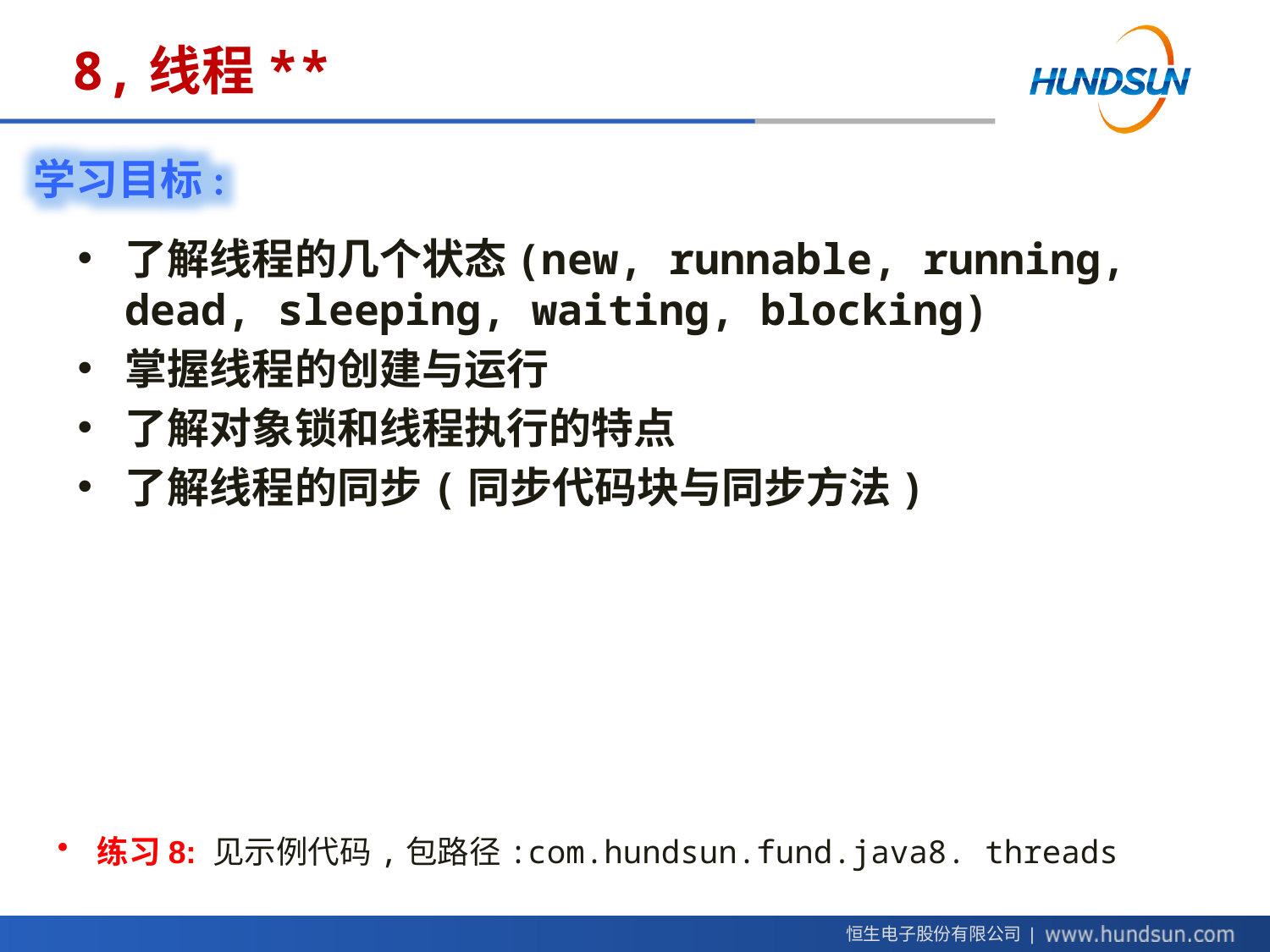

# 8,线程**
学习目标:
了解线程的几个状态(new, runnable, running, dead, sleeping, waiting, blocking)
掌握线程的创建与运行
了解对象锁和线程执行的特点
了解线程的同步(同步代码块与同步方法)

练习8: 见示例代码,包路径:com.hundsun.fund.java8. threads